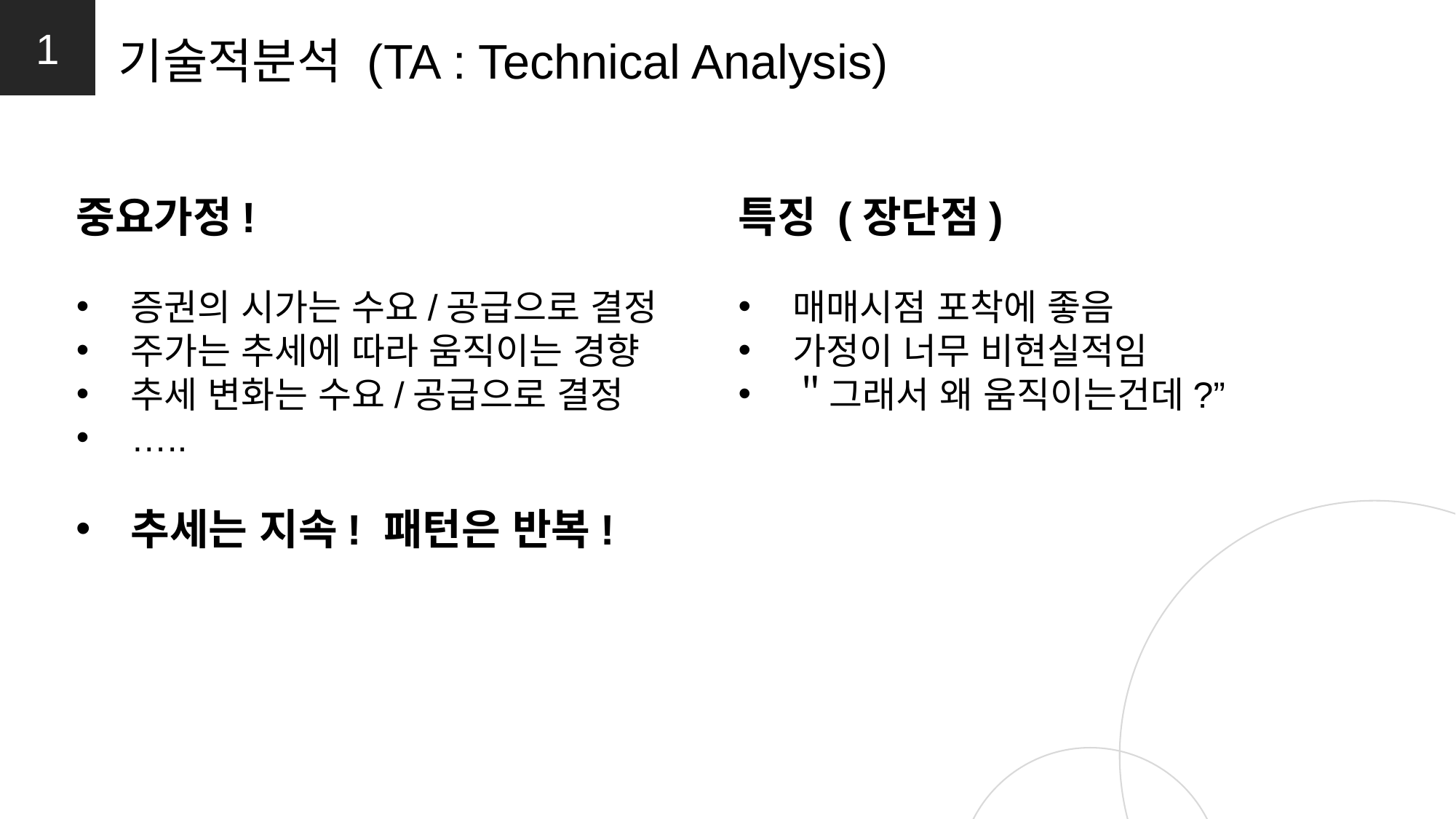

1
기술적분석 (TA : Technical Analysis)
중요가정!

증권의 시가는 수요/공급으로 결정
주가는 추세에 따라 움직이는 경향
추세 변화는 수요/공급으로 결정
…..

추세는 지속! 패턴은 반복!

특징 (장단점)

매매시점 포착에 좋음
가정이 너무 비현실적임
＂그래서 왜 움직이는건데?”